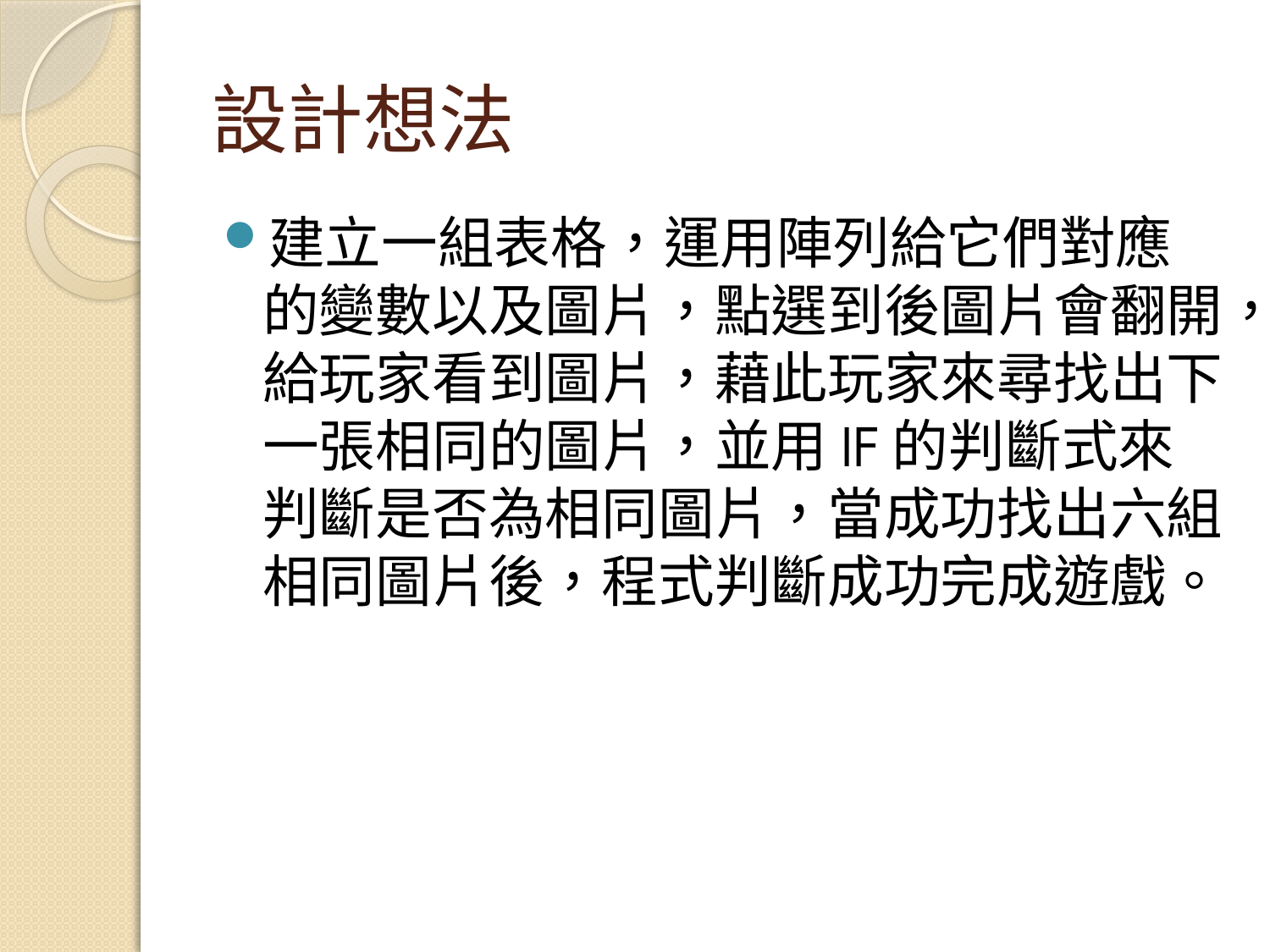

# 設計想法
建立一組表格，運用陣列給它們對應的變數以及圖片，點選到後圖片會翻開，給玩家看到圖片，藉此玩家來尋找出下一張相同的圖片，並用IF的判斷式來判斷是否為相同圖片，當成功找出六組相同圖片後，程式判斷成功完成遊戲。